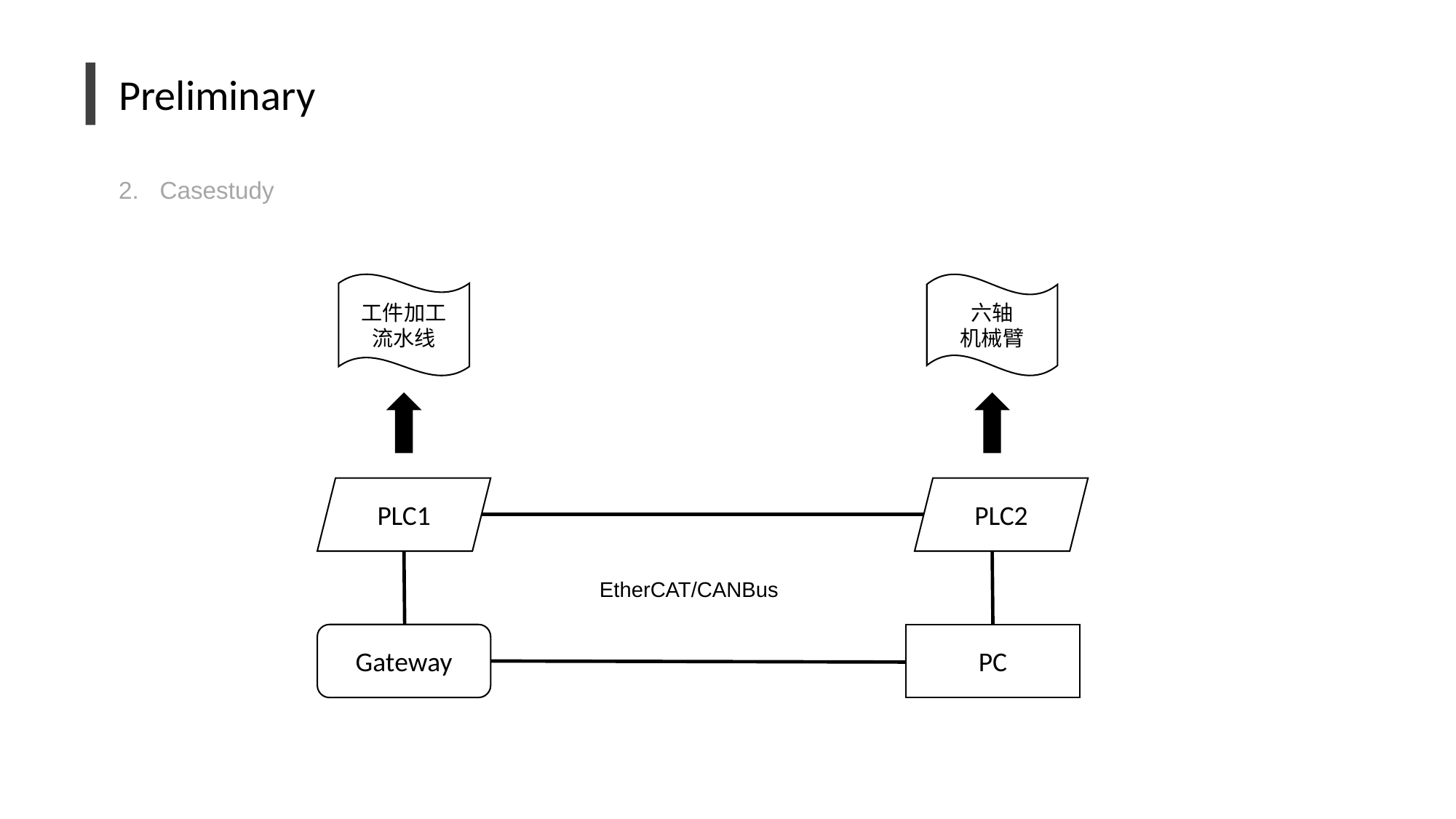

Preliminary
Casestudy

工件加工
流水线
六轴
机械臂

PLC1
PLC2
EtherCAT/CANBus
PC
Gateway